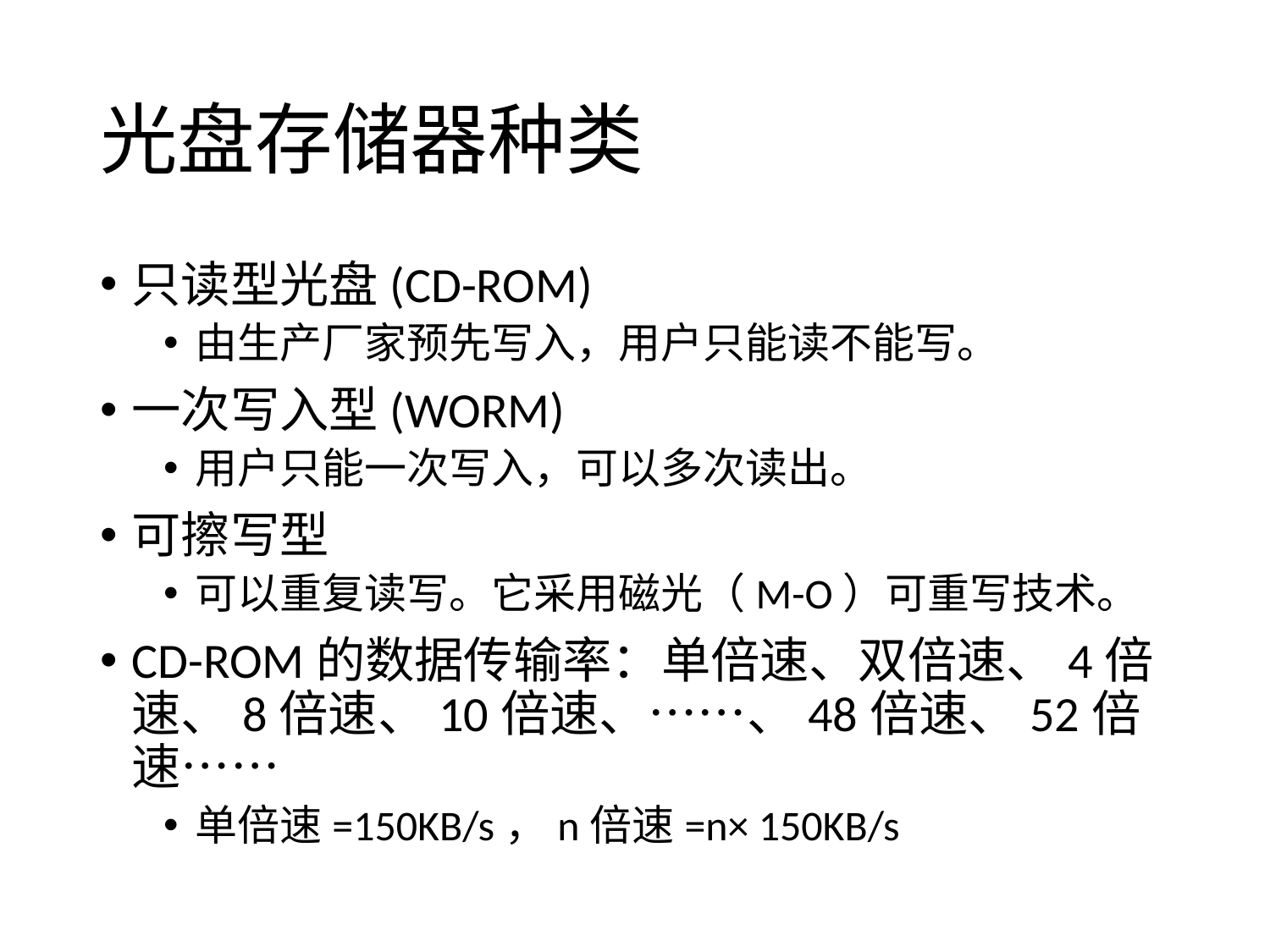

# 光盘存储器种类
只读型光盘(CD-ROM)
由生产厂家预先写入，用户只能读不能写。
一次写入型(WORM)
用户只能一次写入，可以多次读出。
可擦写型
可以重复读写。它采用磁光（M-O）可重写技术。
CD-ROM的数据传输率：单倍速、双倍速、4倍速、8倍速、10倍速、……、48倍速、52倍速……
单倍速=150KB/s，n倍速=n× 150KB/s